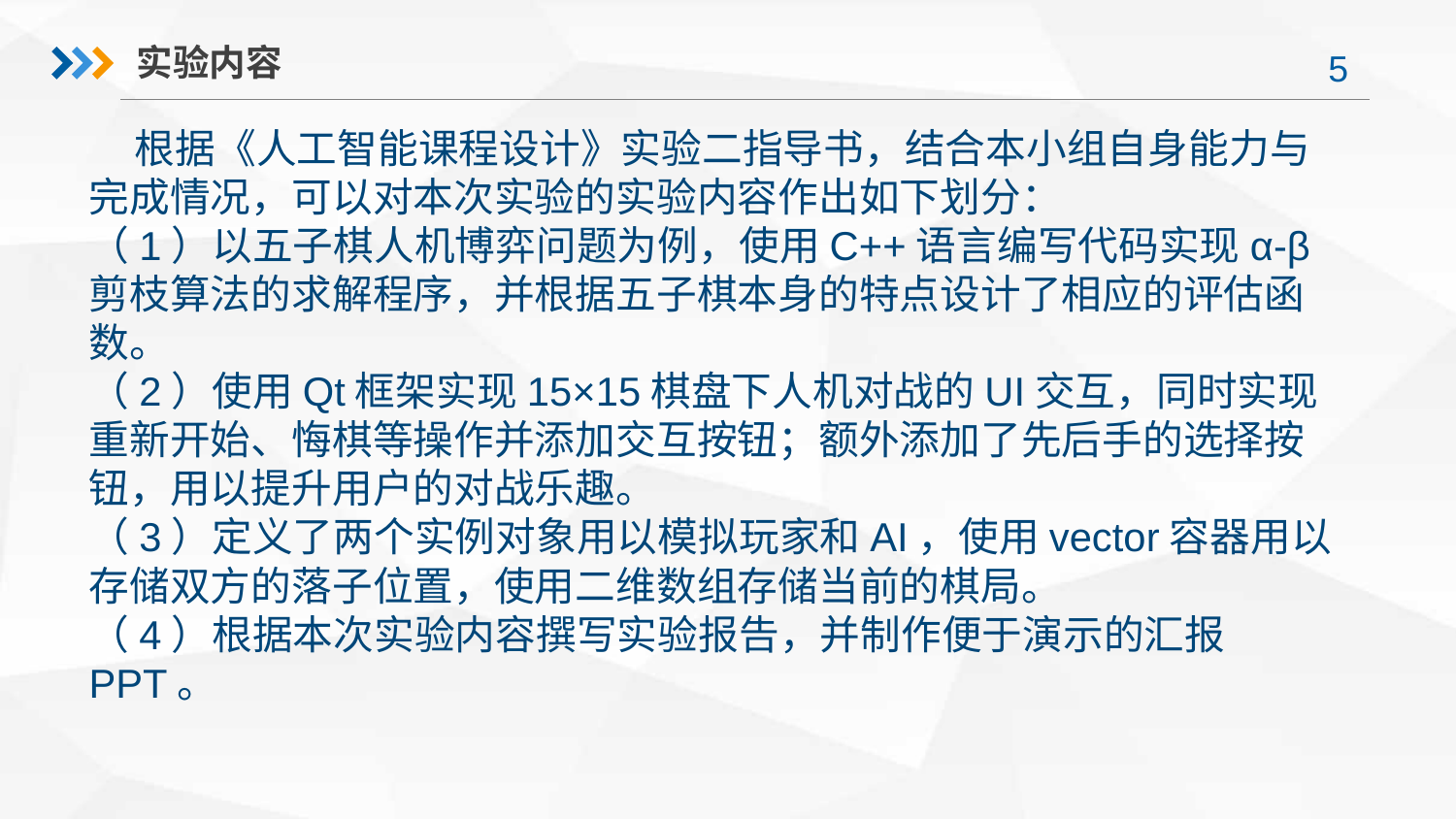

实验内容
    根据《人工智能课程设计》实验二指导书，结合本小组自身能力与完成情况，可以对本次实验的实验内容作出如下划分：
（1）以五子棋人机博弈问题为例，使用C++语言编写代码实现α-β剪枝算法的求解程序，并根据五子棋本身的特点设计了相应的评估函数。
（2）使用Qt框架实现15×15棋盘下人机对战的UI交互，同时实现重新开始、悔棋等操作并添加交互按钮；额外添加了先后手的选择按钮，用以提升用户的对战乐趣。
（3）定义了两个实例对象用以模拟玩家和AI，使用vector容器用以存储双方的落子位置，使用二维数组存储当前的棋局。
（4）根据本次实验内容撰写实验报告，并制作便于演示的汇报PPT。